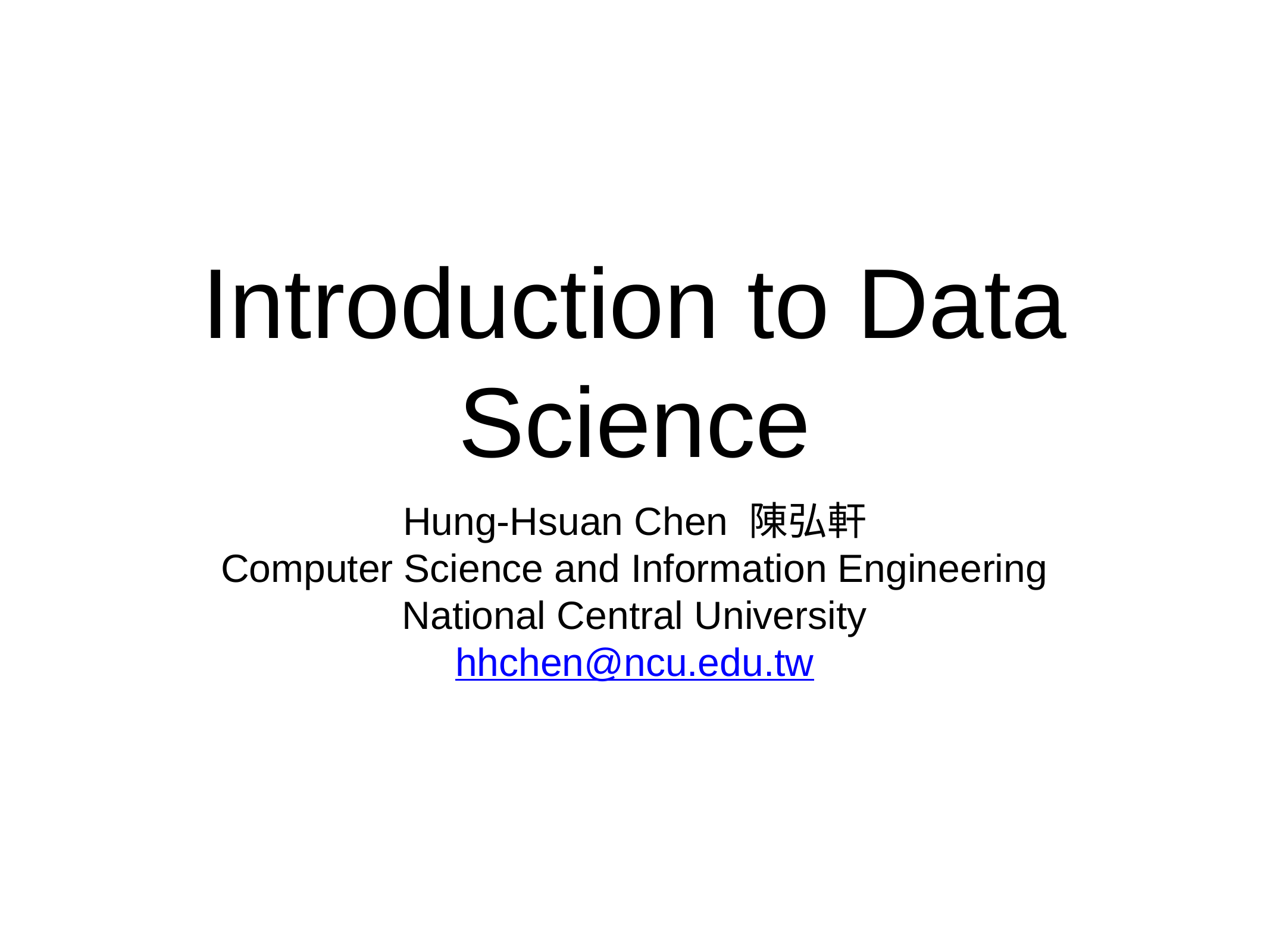

# Introduction to Data Science
Hung-Hsuan Chen 陳弘軒
Computer Science and Information Engineering
National Central University
hhchen@ncu.edu.tw